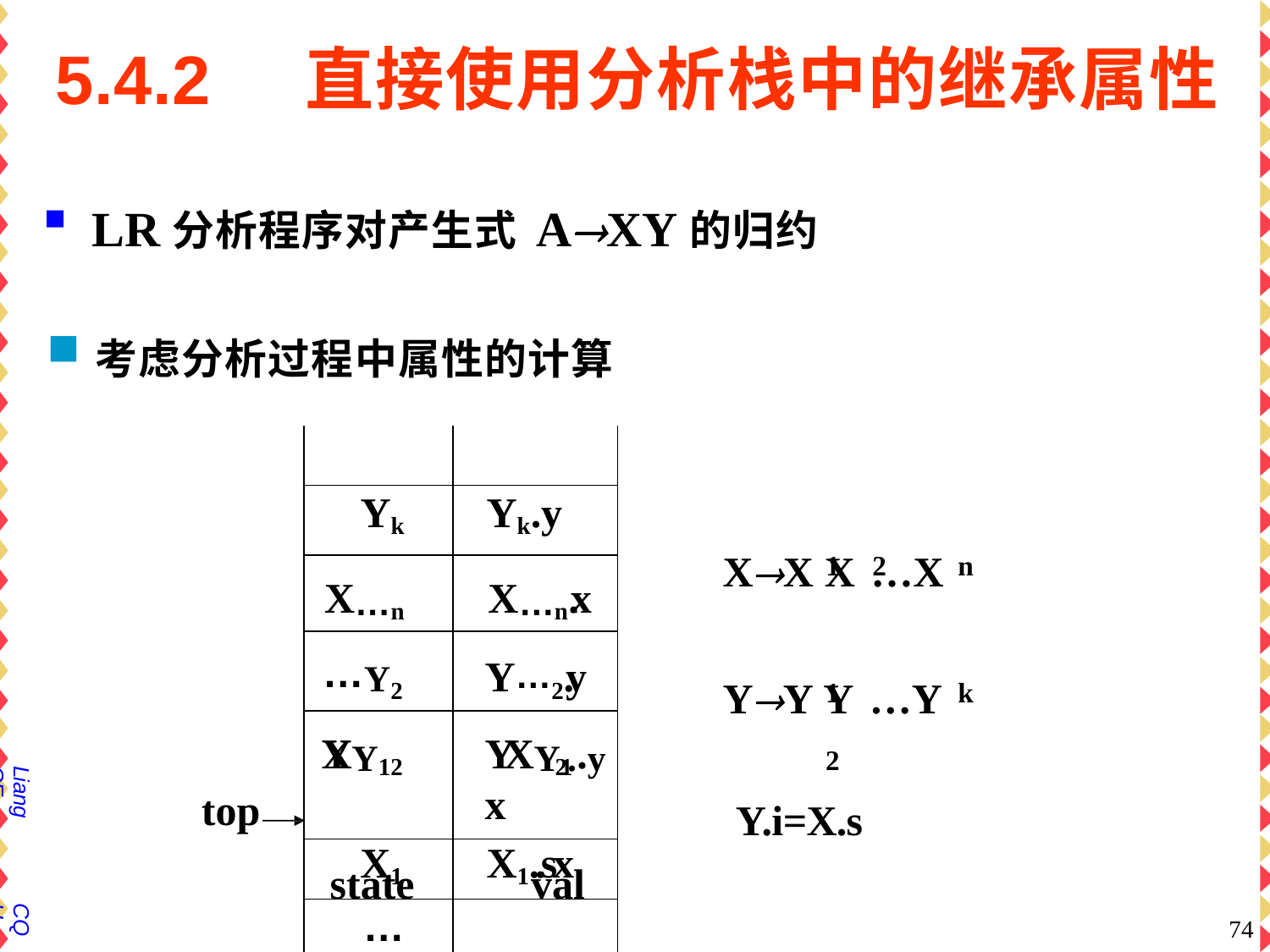

# 5.4.2	直接使用分析栈中的继承属性
LR分析程序对产生式A→XY的归约
考虑分析过程中属性的计算
|  |  |
| --- | --- |
| Yk | Yk.y |
| X…n | X…n.x |
| …Y2 | Y…2.y |
| YXY12 | YXY12..yx |
| X1 | X1..sx |
| … |  |
X→X X …X
1	2
n
Y→Y Y …Y
1	2
Y.i=X.s
k
Liang GE
top

state
val
CQU
74